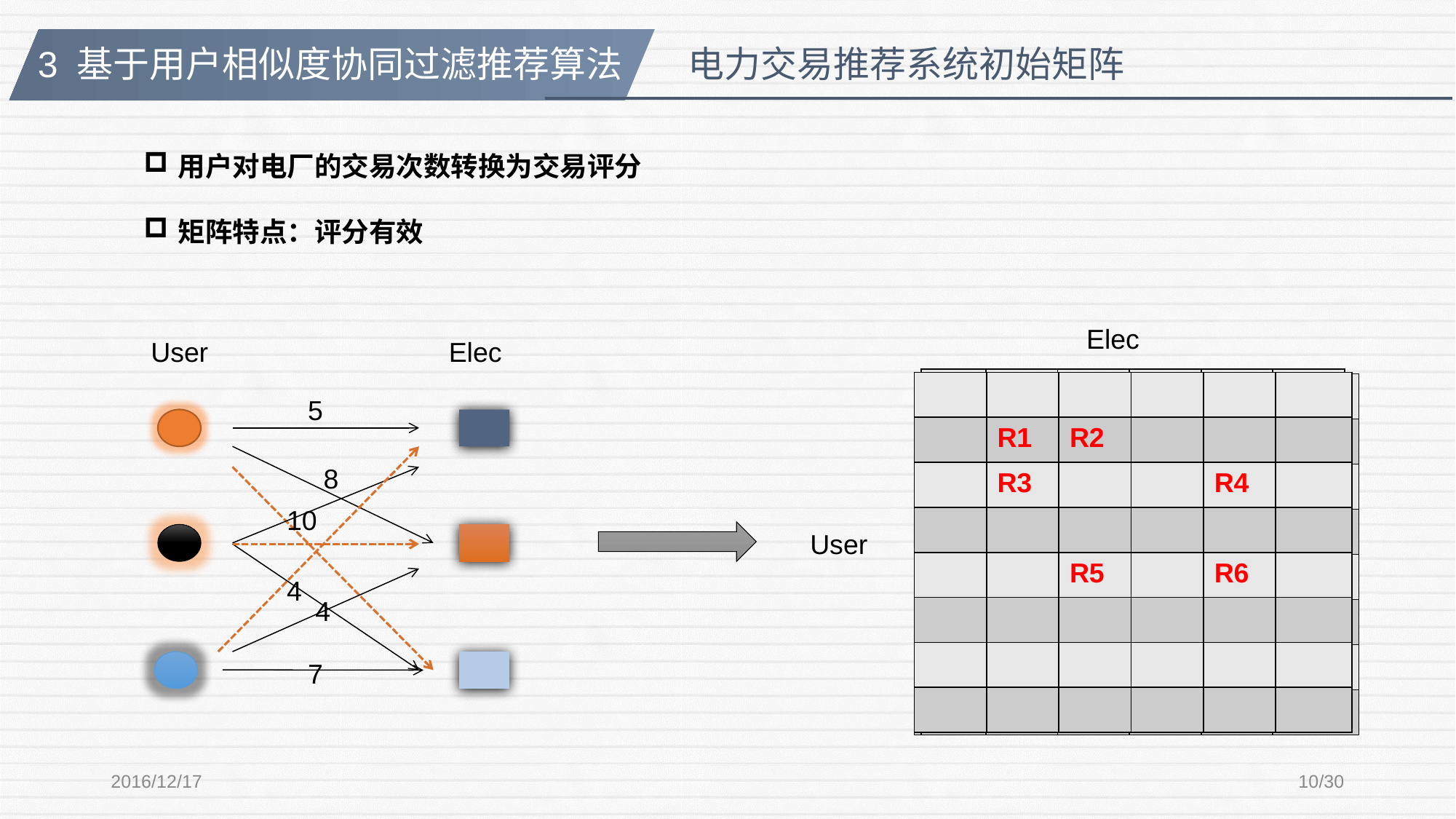

3 基于用户相似度协同过滤推荐算法
电力交易推荐系统初始矩阵
用户对电厂的交易次数转换为交易评分

矩阵特点：评分有效
Elec
User
Elec
|  |  |  |  |  |  |
| --- | --- | --- | --- | --- | --- |
|  | 5 | 8 |  |  |  |
|  |  |  |  |  |  |
|  |  |  |  |  |  |
|  |  |  |  |  |  |
|  |  |  |  |  |  |
|  |  |  |  |  |  |
|  |  |  |  |  |  |
|  |  |  |  |  |  |
| --- | --- | --- | --- | --- | --- |
|  | R1 | R2 |  |  |  |
|  | R3 |  |  | R4 |  |
|  |  |  |  |  |  |
|  |  | R5 |  | R6 |  |
|  |  |  |  |  |  |
|  |  |  |  |  |  |
|  |  |  |  |  |  |
|  |  |  |  |  |  |
| --- | --- | --- | --- | --- | --- |
|  |  |  |  |  |  |
|  |  |  |  |  |  |
|  |  |  |  |  |  |
|  |  |  |  |  |  |
|  |  |  |  |  |  |
|  |  |  |  |  |  |
|  |  |  |  |  |  |
|  |  |  |  |  |  |
| --- | --- | --- | --- | --- | --- |
|  | 5 | 8 |  |  |  |
|  | 10 |  |  | 4 |  |
|  |  |  |  |  |  |
|  |  | 4 |  | 7 |  |
|  |  |  |  |  |  |
|  |  |  |  |  |  |
|  |  |  |  |  |  |
5

8
10

User

4
4

7

2016/12/17
10/30